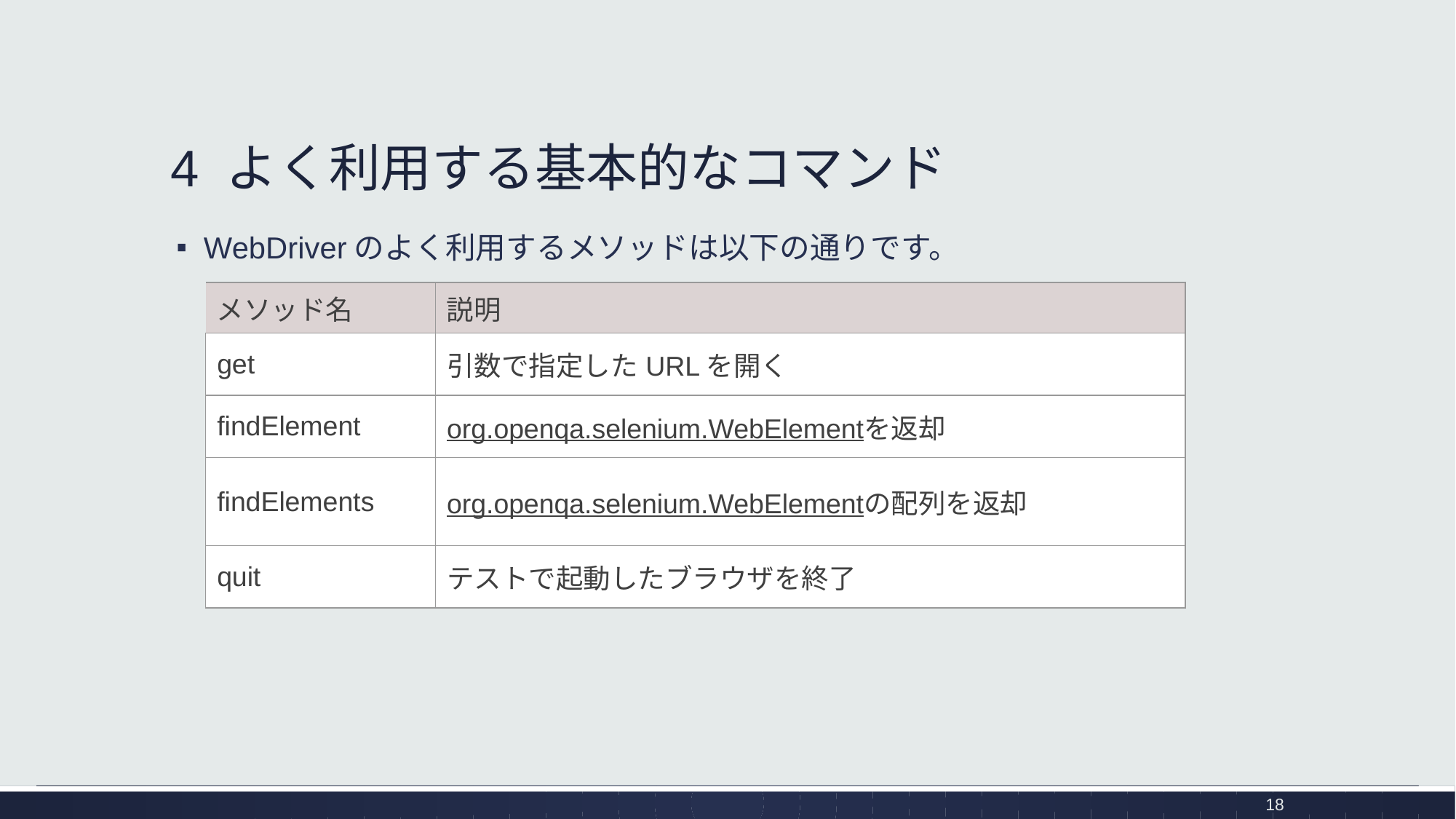

# 4 よく利用する基本的なコマンド
WebDriverのよく利用するメソッドは以下の通りです。
| メソッド名 | 説明 |
| --- | --- |
| get | 引数で指定したURLを開く |
| findElement | org.openqa.selenium.WebElementを返却 |
| findElements | org.openqa.selenium.WebElementの配列を返却 |
| quit | テストで起動したブラウザを終了 |
18